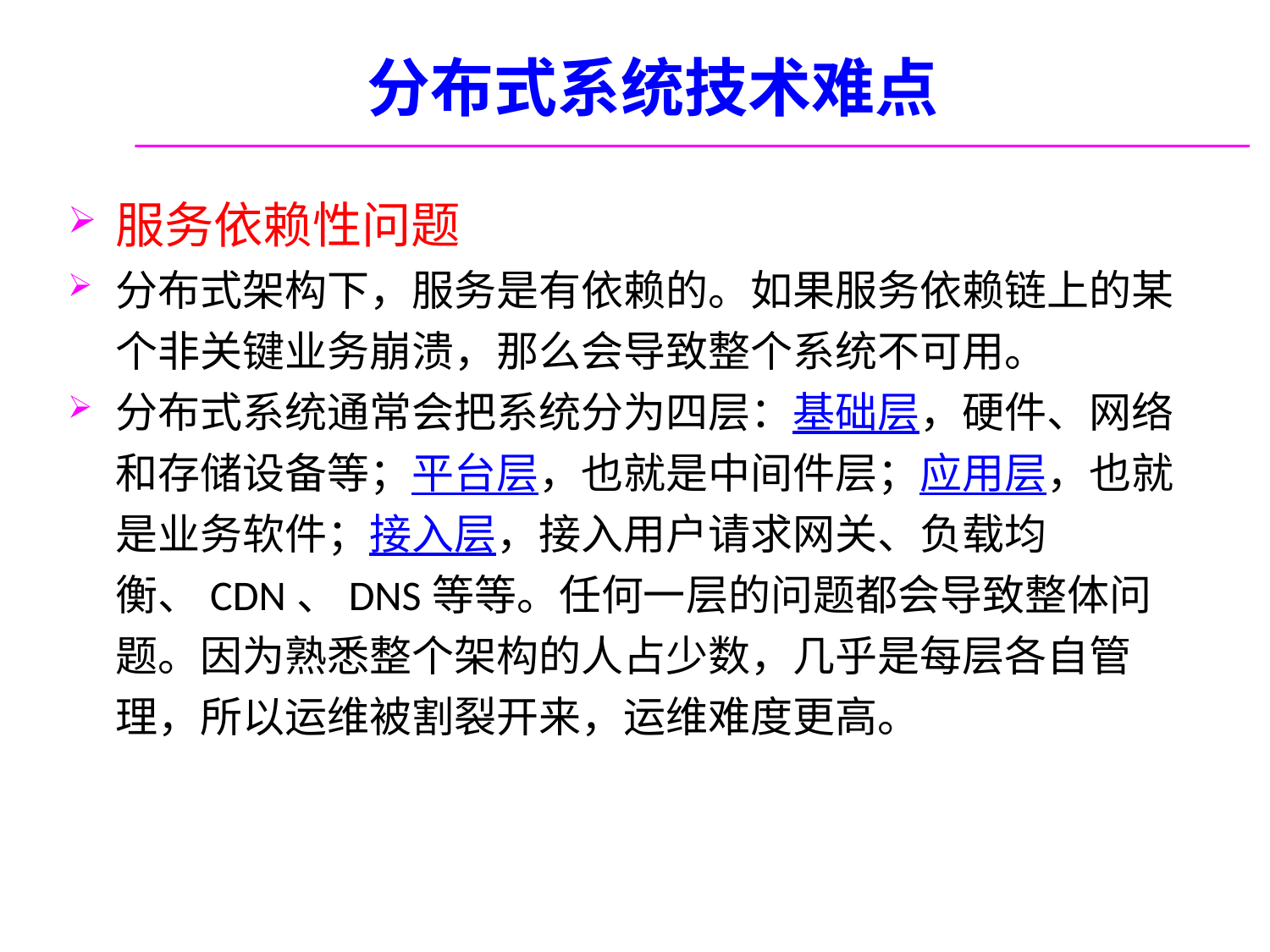

# 分布式系统技术难点
服务依赖性问题
分布式架构下，服务是有依赖的。如果服务依赖链上的某个非关键业务崩溃，那么会导致整个系统不可用。
分布式系统通常会把系统分为四层：基础层，硬件、网络和存储设备等；平台层，也就是中间件层；应用层，也就是业务软件；接入层，接入用户请求网关、负载均衡、CDN、DNS等等。任何一层的问题都会导致整体问题。因为熟悉整个架构的人占少数，几乎是每层各自管理，所以运维被割裂开来，运维难度更高。

44